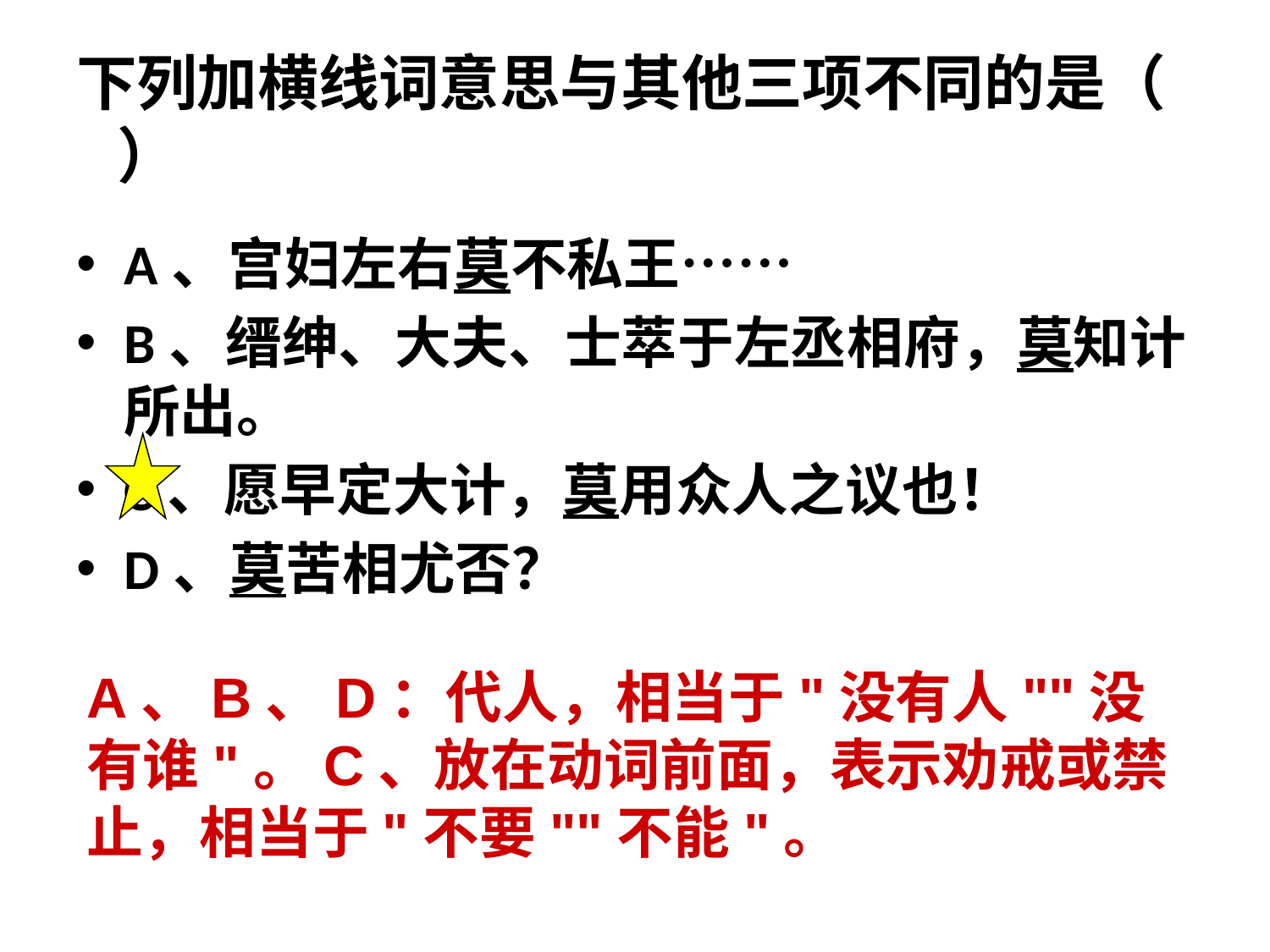

# 下列加横线词意思与其他三项不同的是（      ）
A、宫妇左右莫不私王……
B、缙绅、大夫、士萃于左丞相府，莫知计所出。
C、愿早定大计，莫用众人之议也！
D、莫苦相尤否？

A、B、D：代人，相当于"没有人""没有谁"。C、放在动词前面，表示劝戒或禁止，相当于"不要""不能"。